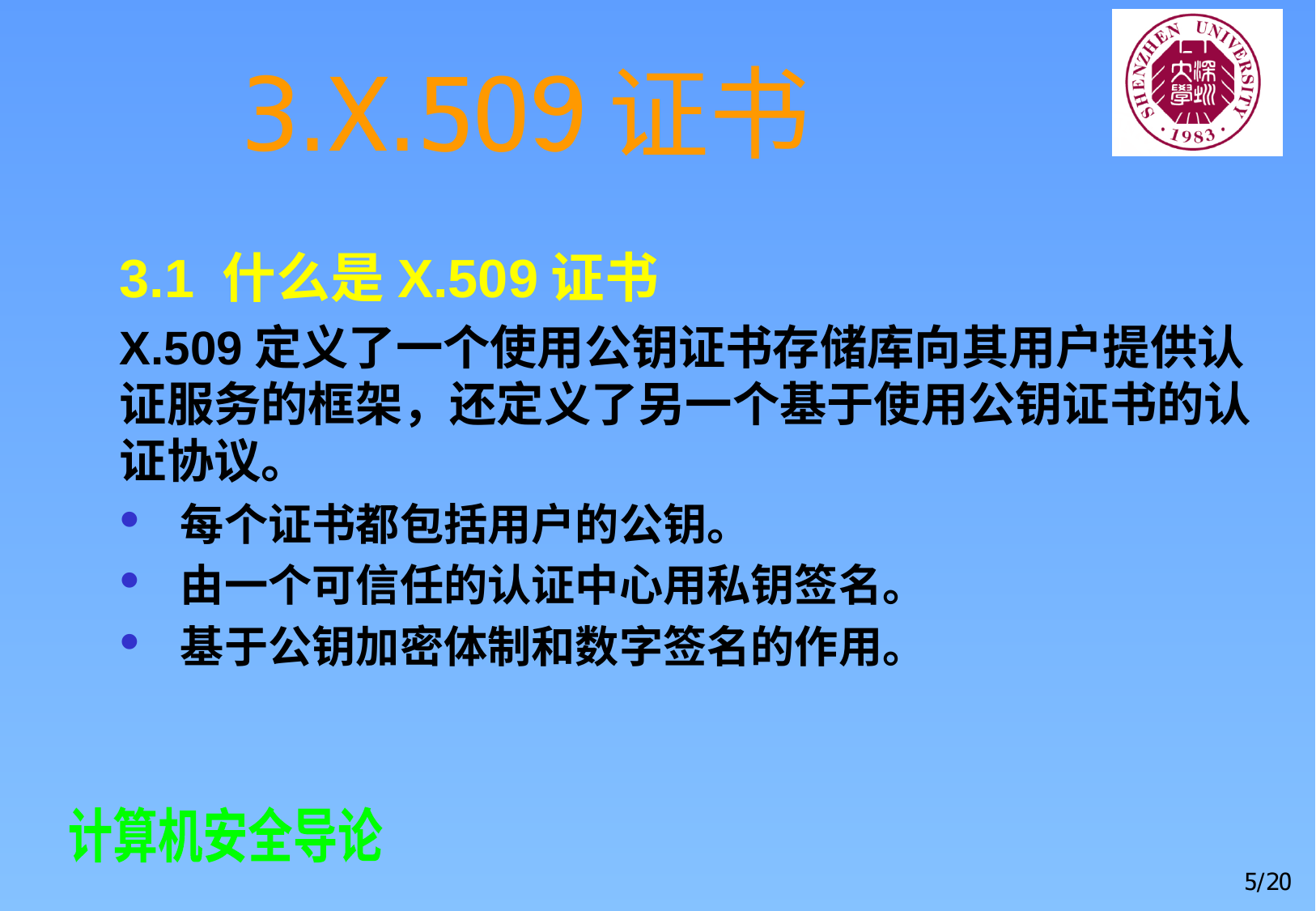

# 3.X.509证书
3.1 什么是X.509证书
X.509定义了一个使用公钥证书存储库向其用户提供认证服务的框架，还定义了另一个基于使用公钥证书的认证协议。
每个证书都包括用户的公钥。
由一个可信任的认证中心用私钥签名。
基于公钥加密体制和数字签名的作用。
5/20